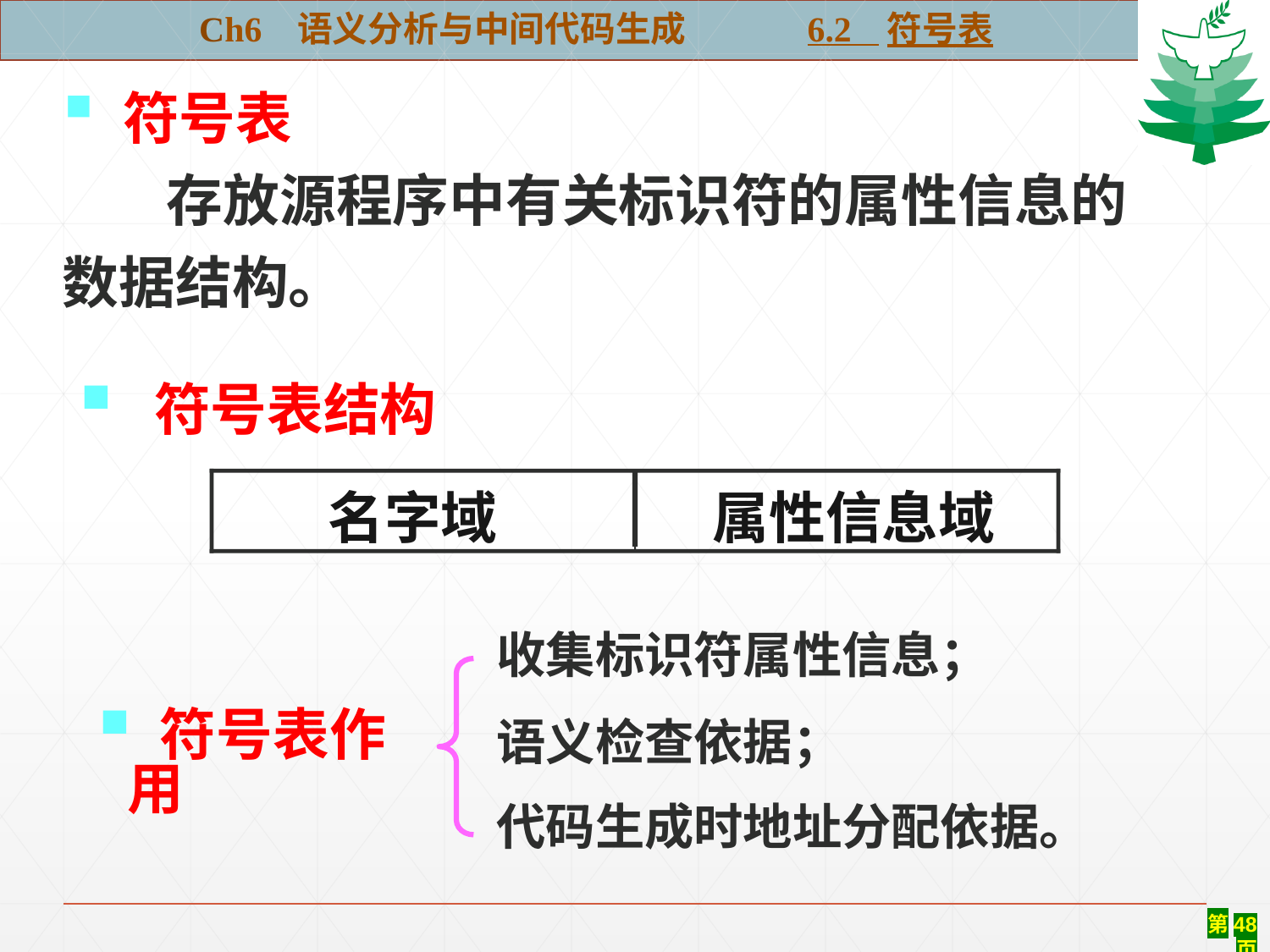

Ch6   语义分析与中间代码生成              6.2   符号表
 符号表
       存放源程序中有关标识符的属性信息的
数据结构。
#
  符号表结构
       名字域

    属性信息域

收集标识符属性信息；

 符号表作用
语义检查依据；
代码生成时地址分配依据。